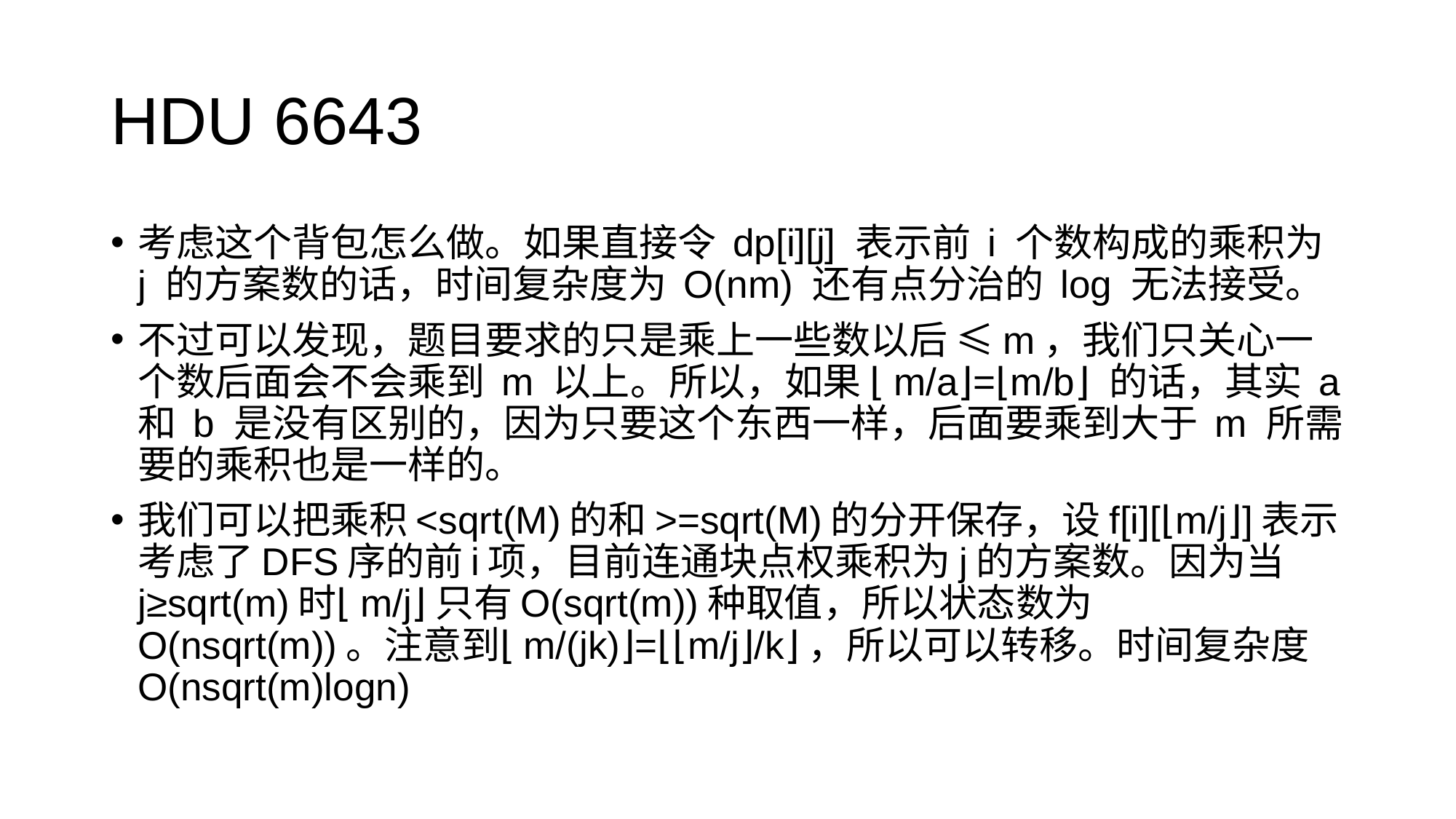

# HDU 6643
考虑这个背包怎么做。如果直接令 dp[i][j] 表示前 i 个数构成的乘积为 j 的方案数的话，时间复杂度为 O(nm) 还有点分治的 log 无法接受。
不过可以发现，题目要求的只是乘上一些数以后 ≤m，我们只关心一个数后面会不会乘到 m 以上。所以，如果 ⌊m/a⌋=⌊m/b⌋ 的话，其实 a 和 b 是没有区别的，因为只要这个东西一样，后面要乘到大于 m 所需要的乘积也是一样的。
我们可以把乘积<sqrt(M)的和>=sqrt(M)的分开保存，设f[i][⌊m/j⌋]表示考虑了DFS序的前i项，目前连通块点权乘积为j的方案数。因为当j≥sqrt(m)时⌊m/j⌋只有O(sqrt(m))种取值，所以状态数为O(nsqrt(m))。注意到⌊m/(jk)⌋=⌊⌊m/j⌋/k⌋，所以可以转移。时间复杂度O(nsqrt(m)logn)